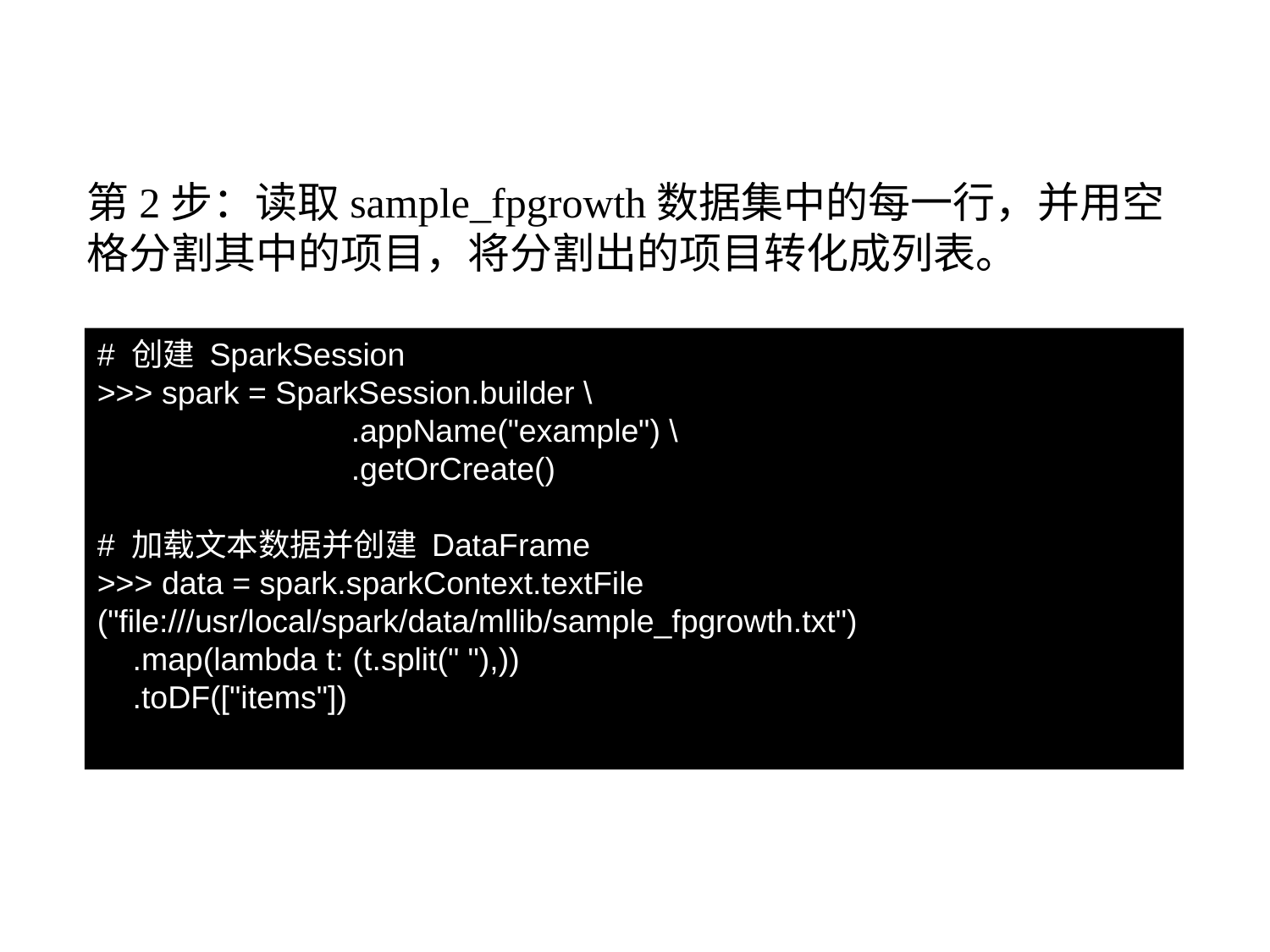

9.9.2 FP-Growth 算法
第2步：读取sample_fpgrowth数据集中的每一行，并用空格分割其中的项目，将分割出的项目转化成列表。
# 创建 SparkSession
>>> spark = SparkSession.builder \
    		.appName("example") \
    		.getOrCreate()

# 加载文本数据并创建 DataFrame
>>> data = spark.sparkContext.textFile
("file:///usr/local/spark/data/mllib/sample_fpgrowth.txt")
    .map(lambda t: (t.split(" "),))
    .toDF(["items"])